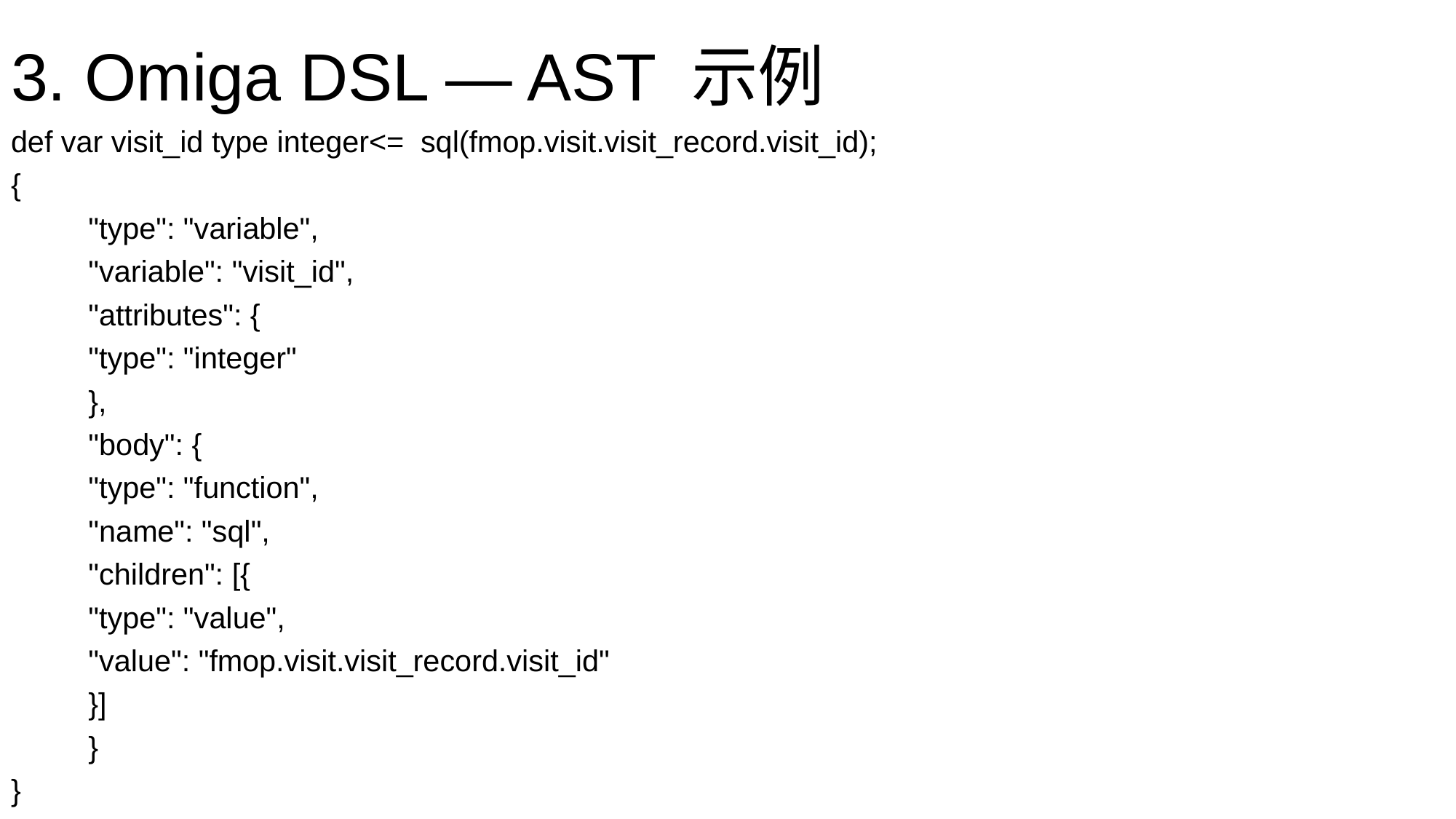

# 3. Omiga DSL — AST 示例
def var visit_id type integer<=  sql(fmop.visit.visit_record.visit_id);
{
	"type": "variable",
	"variable": "visit_id",
	"attributes": {
		"type": "integer"
	},
	"body": {
		"type": "function",
		"name": "sql",
		"children": [{
			"type": "value",
			"value": "fmop.visit.visit_record.visit_id"
		}]
	}
}